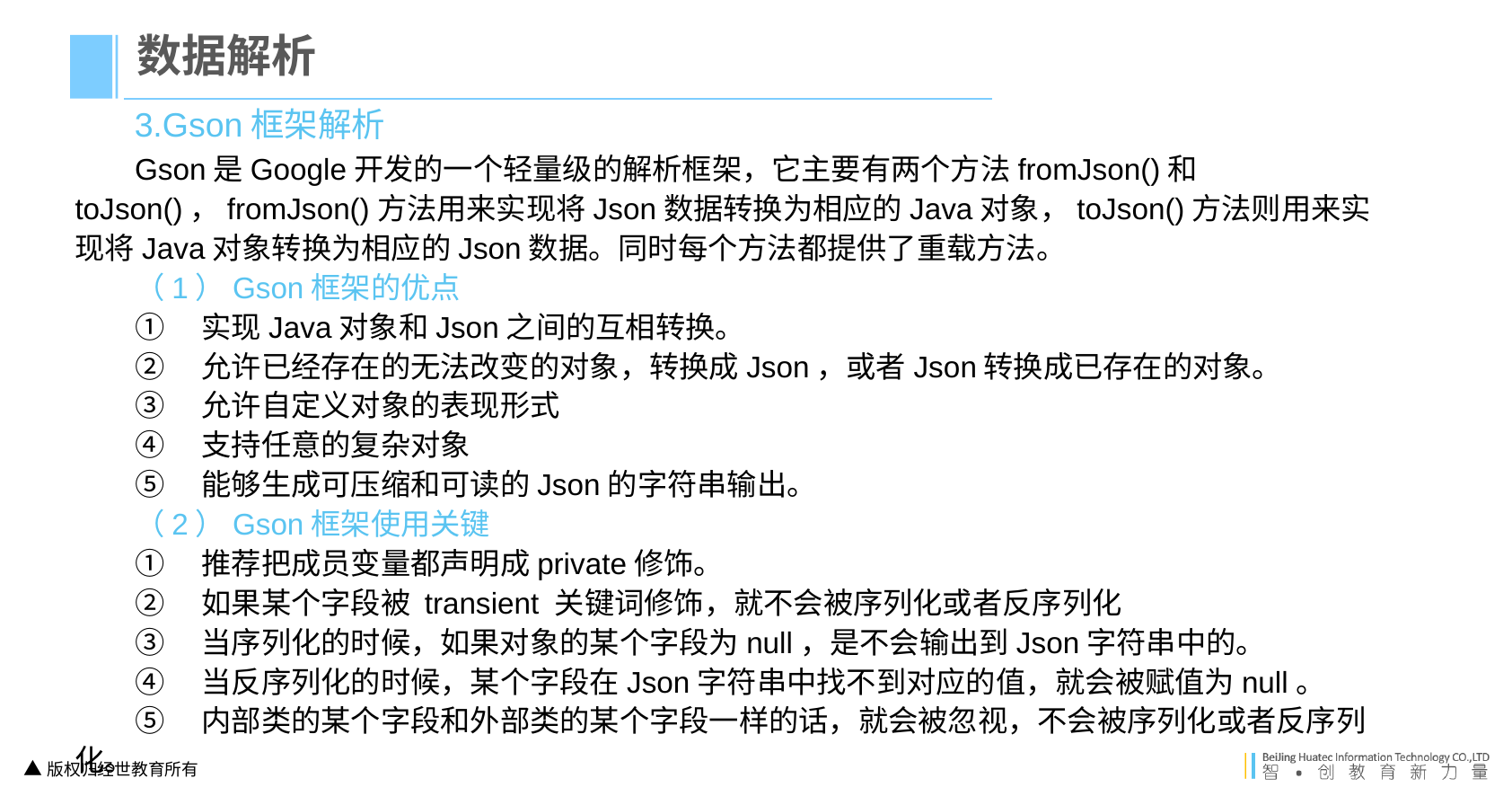

数据解析

3.Gson框架解析
Gson是Google开发的一个轻量级的解析框架，它主要有两个方法fromJson()和toJson()，fromJson()方法用来实现将Json数据转换为相应的Java对象，toJson()方法则用来实现将Java对象转换为相应的Json数据。同时每个方法都提供了重载方法。
（1）Gson框架的优点
①　实现Java对象和Json之间的互相转换。
②　允许已经存在的无法改变的对象，转换成Json，或者Json转换成已存在的对象。
③　允许自定义对象的表现形式
④　支持任意的复杂对象
⑤　能够生成可压缩和可读的Json的字符串输出。
（2）Gson框架使用关键
①　推荐把成员变量都声明成private修饰。
②　如果某个字段被 transient 关键词修饰，就不会被序列化或者反序列化
③　当序列化的时候，如果对象的某个字段为null，是不会输出到Json字符串中的。
④　当反序列化的时候，某个字段在Json字符串中找不到对应的值，就会被赋值为null。
⑤　内部类的某个字段和外部类的某个字段一样的话，就会被忽视，不会被序列化或者反序列化。